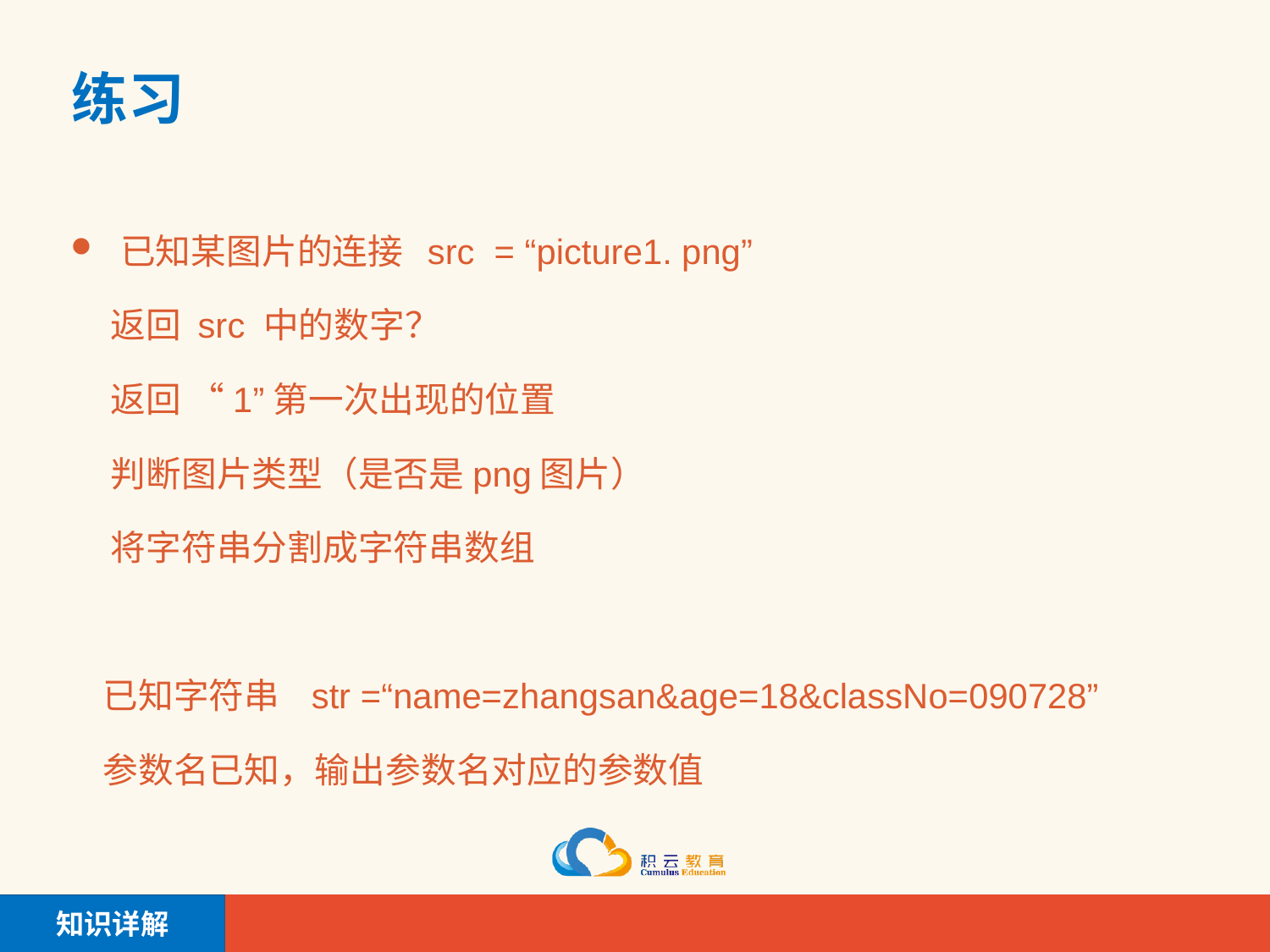

# 练习
已知某图片的连接  src  = “picture1. png”
    返回 src 中的数字？
    返回 “1”第一次出现的位置
    判断图片类型（是否是png图片）
    将字符串分割成字符串数组

   已知字符串   str =“name=zhangsan&age=18&classNo=090728”
   参数名已知，输出参数名对应的参数值